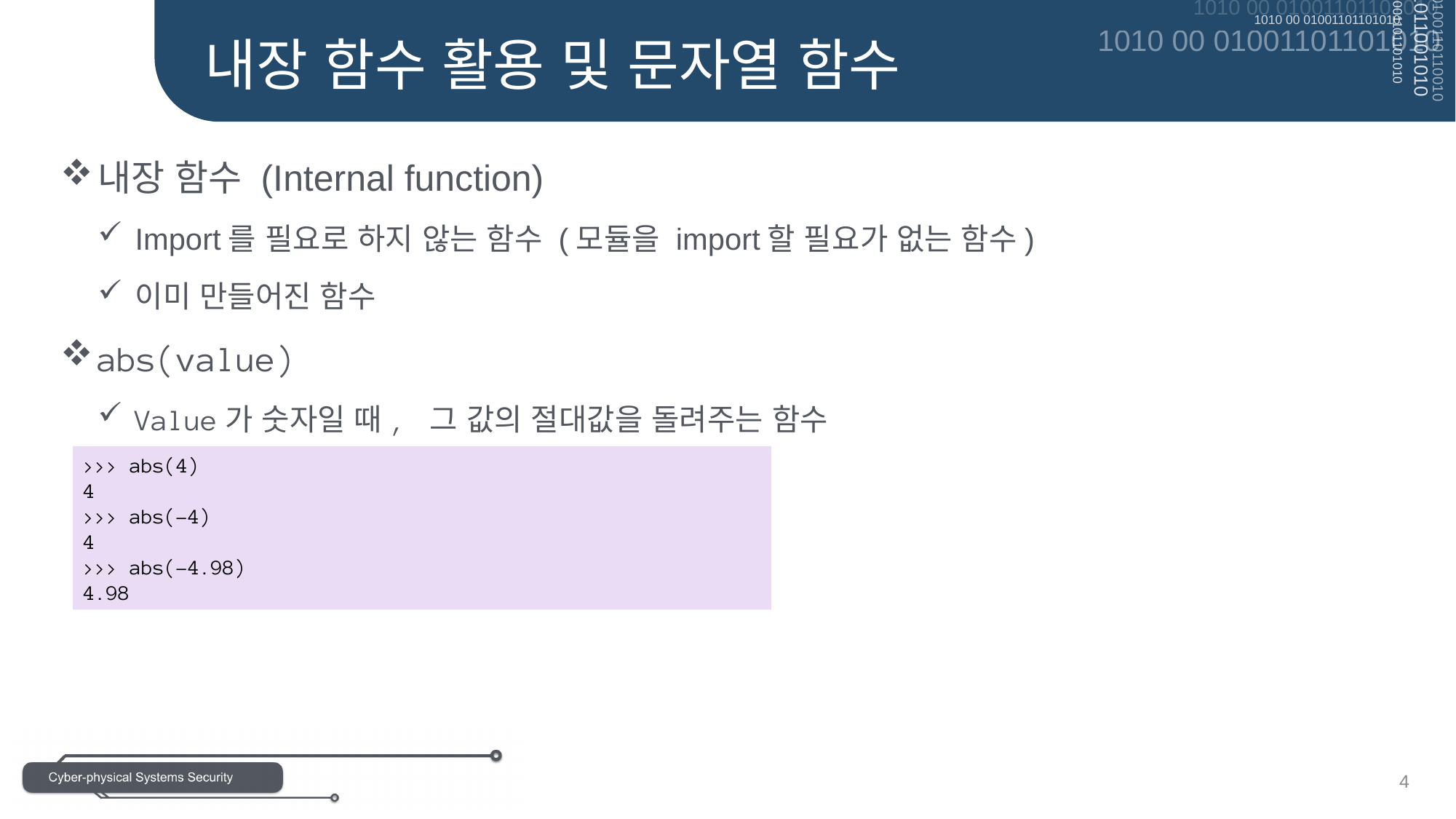

내장 함수 활용 및 문자열 함수
내장 함수 (Internal function)
Import를 필요로 하지 않는 함수 (모듈을 import할 필요가 없는 함수)
이미 만들어진 함수
abs(value)
Value가 숫자일 때, 그 값의 절대값을 돌려주는 함수
>>> abs(4)
4
>>> abs(-4)
4
>>> abs(-4.98)
4.98
4